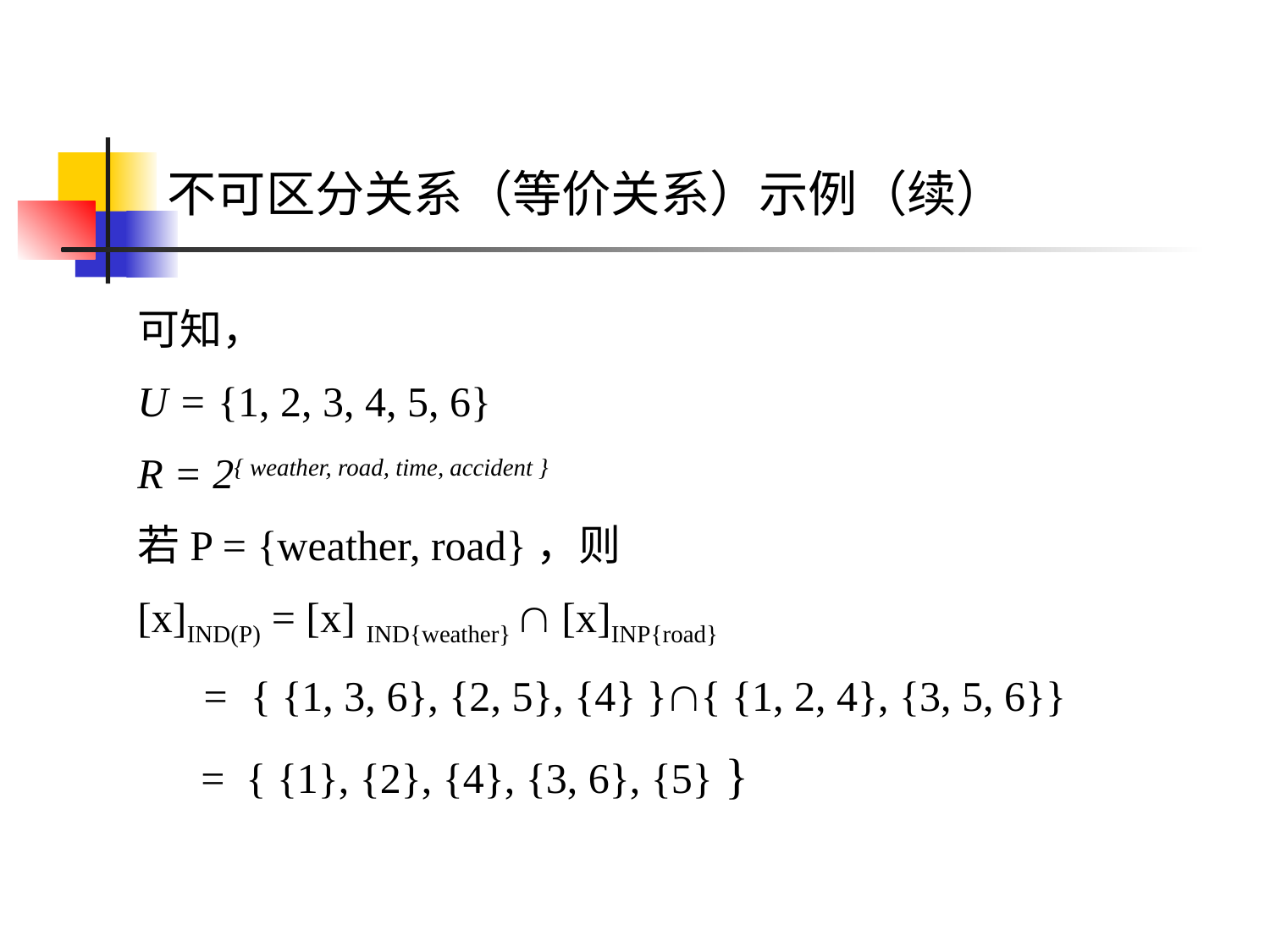

不可区分关系（等价关系）示例（续）
可知，
U = {1, 2, 3, 4, 5, 6}
R = 2{ weather, road, time, accident }
若P = {weather, road}，则
[x]IND(P) = [x] IND{weather} ∩ [x]INP{road}
      =  { {1, 3, 6}, {2, 5}, {4} }∩{ {1, 2, 4}, {3, 5, 6}}
      =  { {1}, {2}, {4}, {3, 6}, {5} }